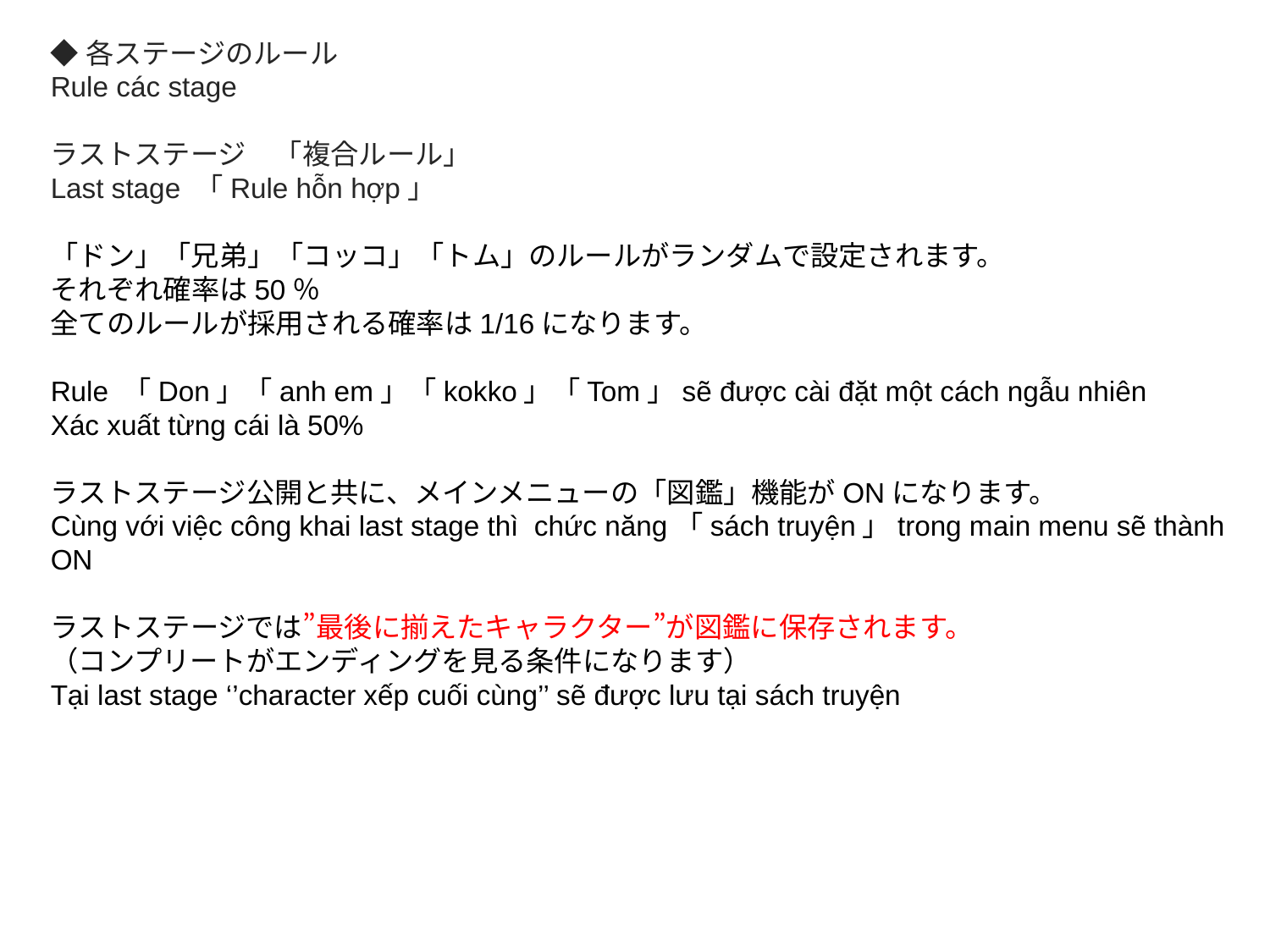

◆各ステージのルール
Rule các stage

ラストステージ　「複合ルール」
Last stage 「Rule hỗn hợp」

「ドン」「兄弟」「コッコ」「トム」のルールがランダムで設定されます。
それぞれ確率は50％
全てのルールが採用される確率は1/16になります。

Rule 「Don」「anh em」「kokko」「Tom」sẽ được cài đặt một cách ngẫu nhiên
Xác xuất từng cái là 50%

ラストステージ公開と共に、メインメニューの「図鑑」機能がONになります。
Cùng với việc công khai last stage thì  chức năng「sách truyện」trong main menu sẽ thành ON

ラストステージでは”最後に揃えたキャラクター”が図鑑に保存されます。
（コンプリートがエンディングを見る条件になります）
Tại last stage ‘’character xếp cuối cùng’’ sẽ được lưu tại sách truyện